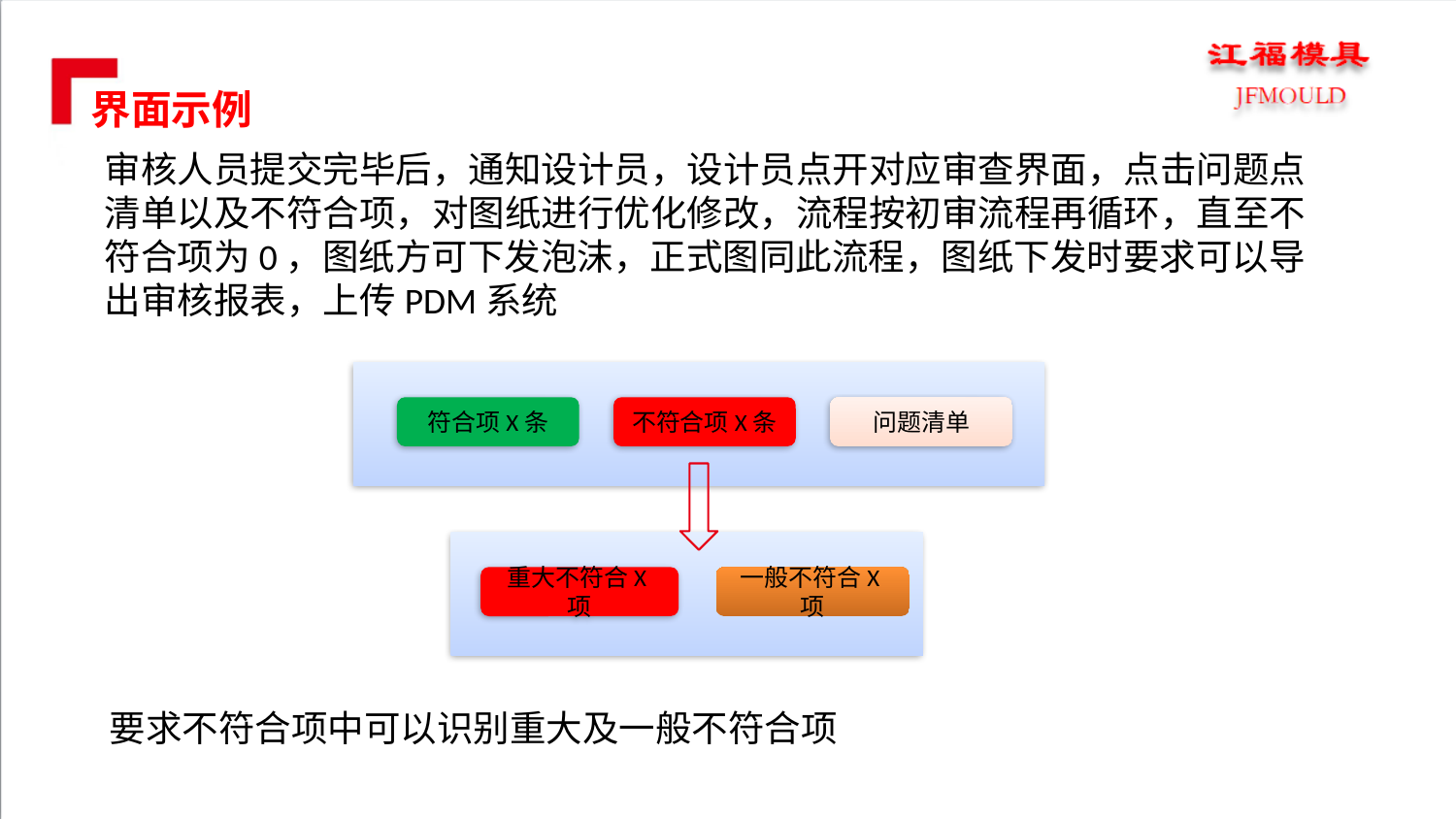

界面示例

审核人员提交完毕后，通知设计员，设计员点开对应审查界面，点击问题点清单以及不符合项，对图纸进行优化修改，流程按初审流程再循环，直至不符合项为0，图纸方可下发泡沫，正式图同此流程，图纸下发时要求可以导出审核报表，上传PDM系统

符合项X条
不符合项X条
问题清单

重大不符合X项
一般不符合X项

要求不符合项中可以识别重大及一般不符合项